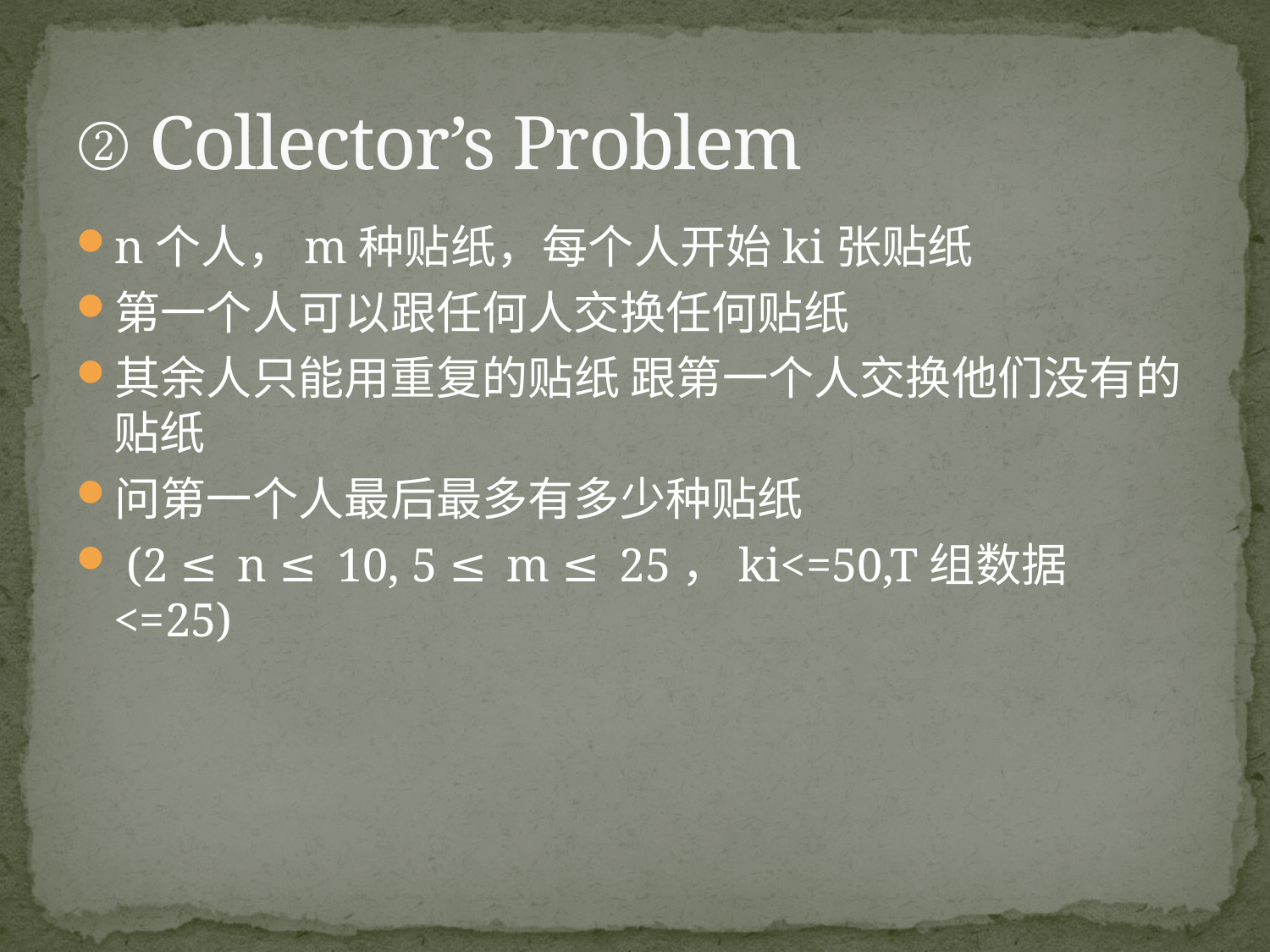

# ② Collector’s Problem
n个人，m种贴纸，每个人开始ki张贴纸
第一个人可以跟任何人交换任何贴纸
其余人只能用重复的贴纸 跟第一个人交换他们没有的贴纸
问第一个人最后最多有多少种贴纸
 (2 ≤ n ≤ 10, 5 ≤ m ≤ 25，ki<=50,T组数据<=25)